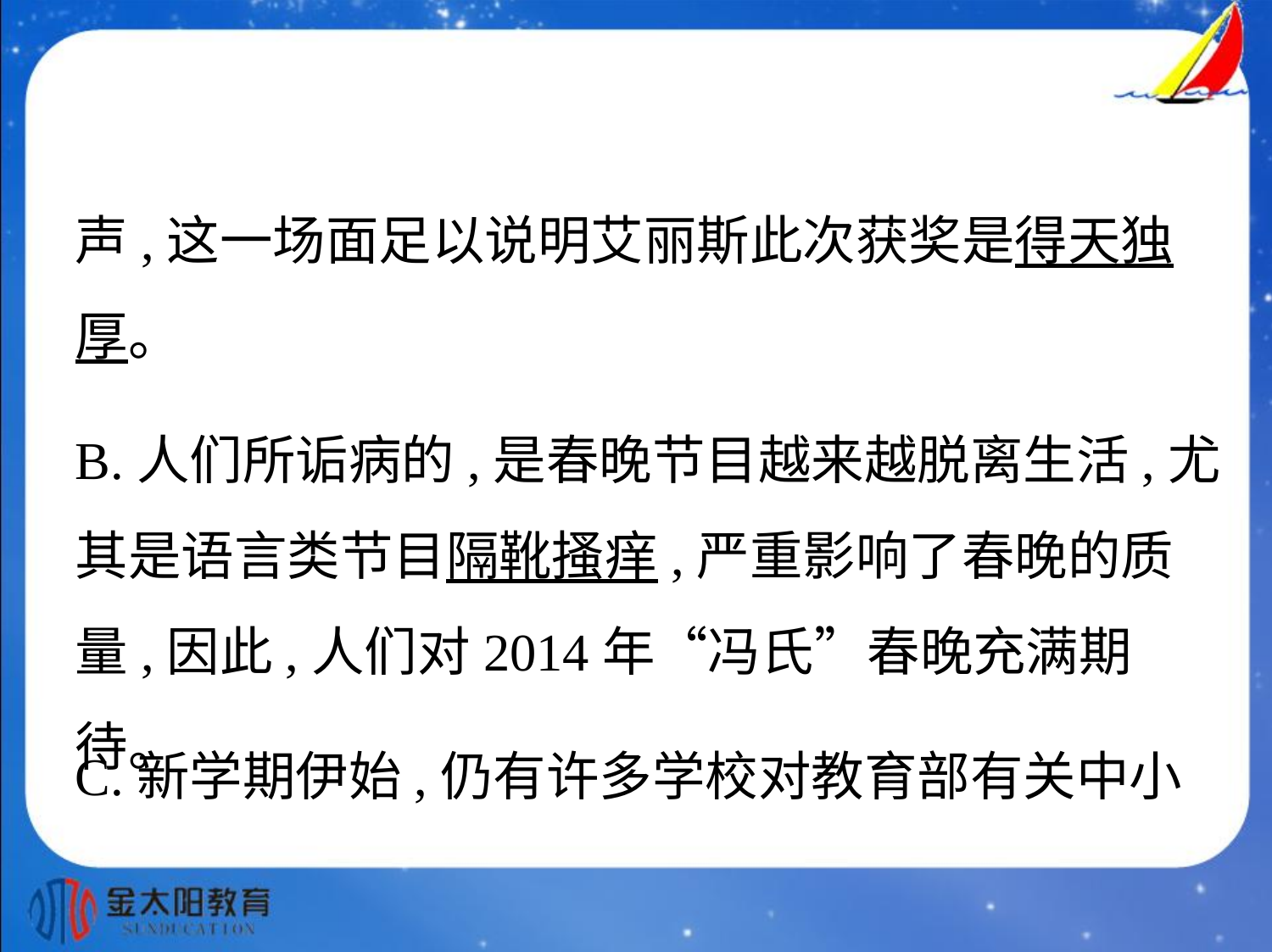

声,这一场面足以说明艾丽斯此次获奖是得天独
厚。
B.人们所诟病的,是春晚节目越来越脱离生活,尤
其是语言类节目隔靴搔痒,严重影响了春晚的质
量,因此,人们对2014年“冯氏”春晚充满期待。
C.新学期伊始,仍有许多学校对教育部有关中小